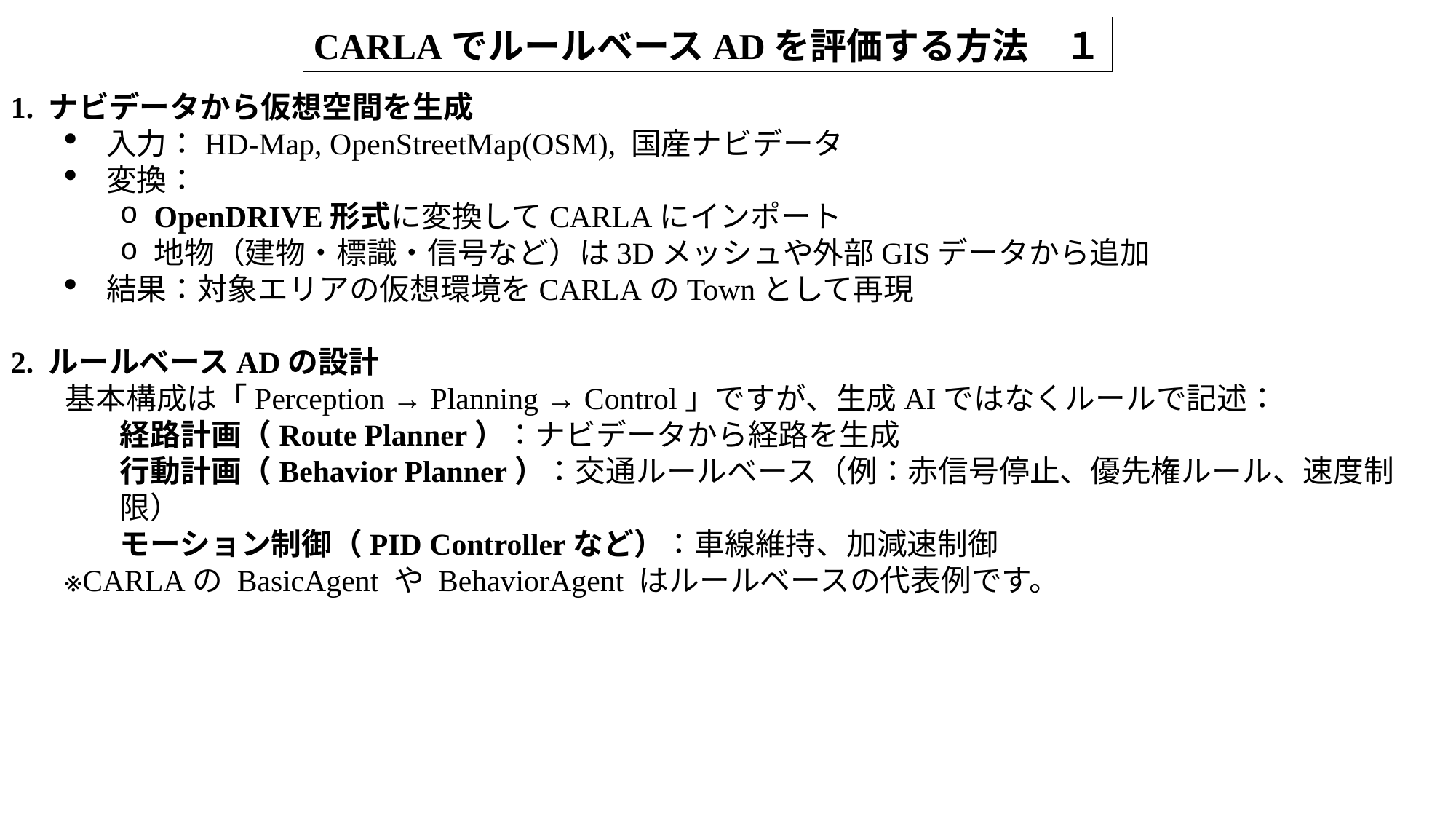

CARLAでルールベースADを評価する方法　１
1. ナビデータから仮想空間を生成
入力：HD-Map, OpenStreetMap(OSM), 国産ナビデータ
変換：
OpenDRIVE形式に変換してCARLAにインポート
地物（建物・標識・信号など）は3Dメッシュや外部GISデータから追加
結果：対象エリアの仮想環境をCARLAのTownとして再現

2. ルールベースADの設計
基本構成は「Perception → Planning → Control」ですが、生成AIではなくルールで記述：
経路計画（Route Planner）：ナビデータから経路を生成
行動計画（Behavior Planner）：交通ルールベース（例：赤信号停止、優先権ルール、速度制限）
モーション制御（PID Controllerなど）：車線維持、加減速制御
※CARLAの BasicAgent や BehaviorAgent はルールベースの代表例です。